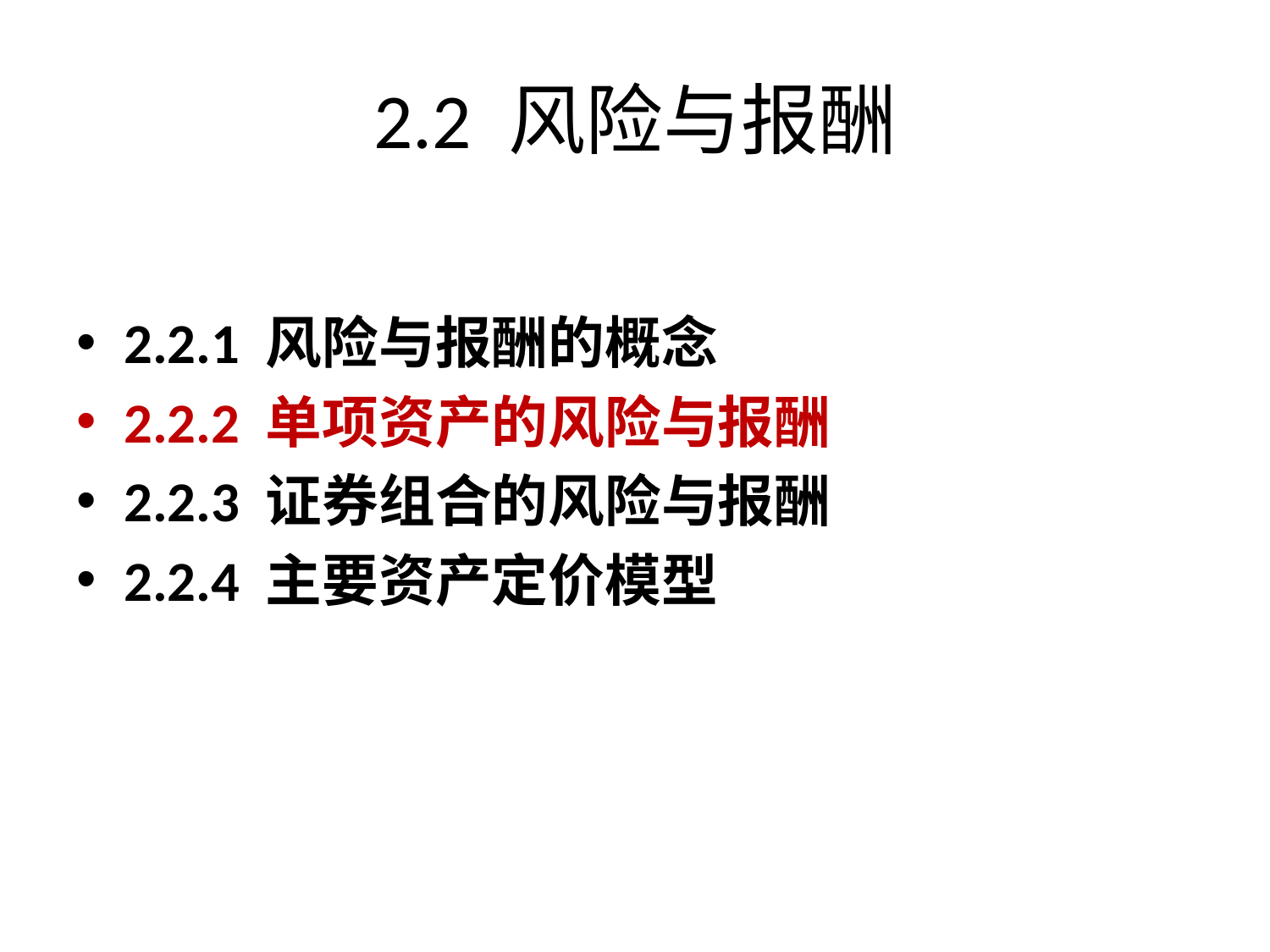

# 2.2 风险与报酬

2.2.1 风险与报酬的概念
2.2.2 单项资产的风险与报酬
2.2.3 证券组合的风险与报酬
2.2.4 主要资产定价模型